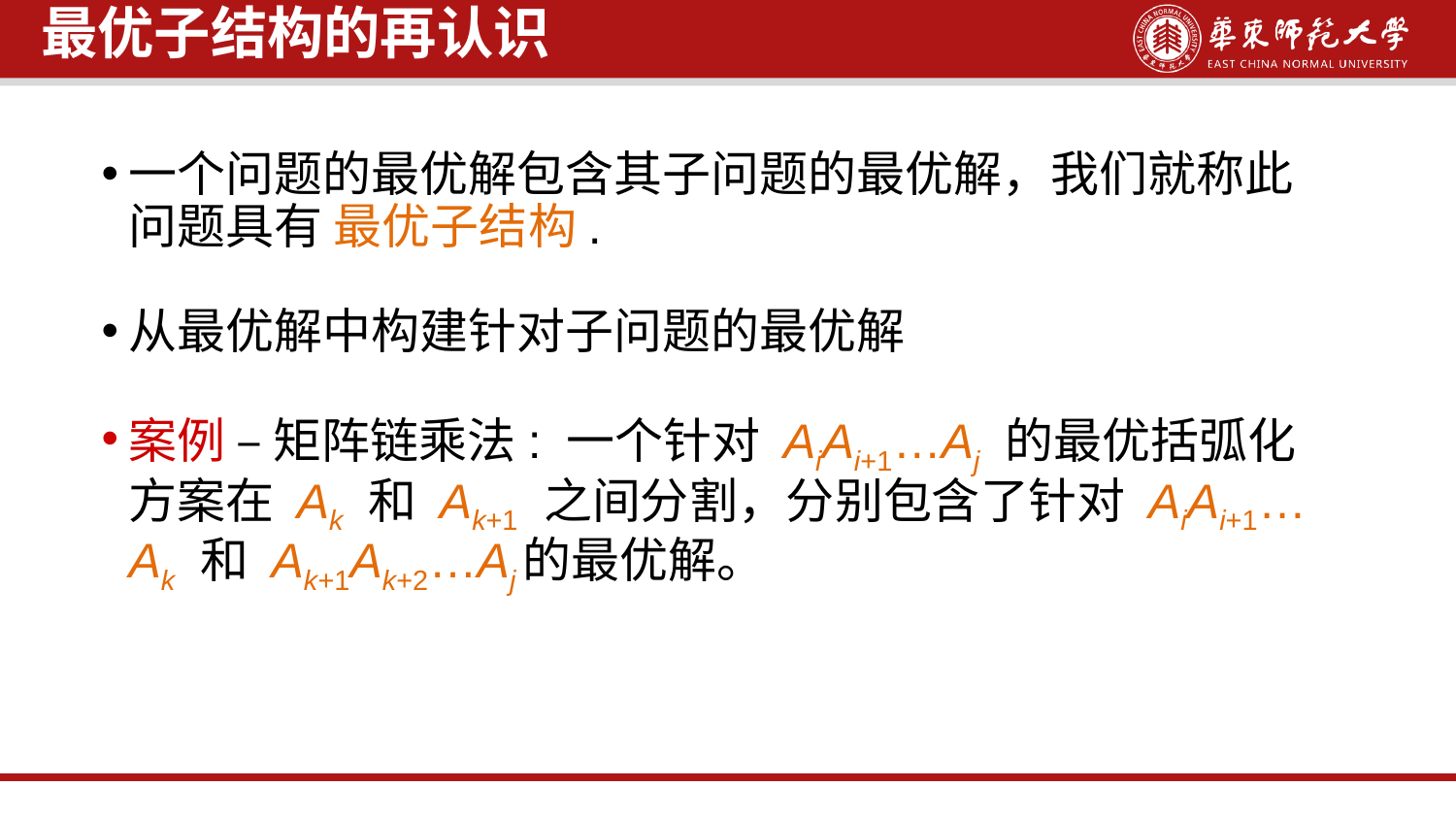

最优子结构的再认识
一个问题的最优解包含其子问题的最优解，我们就称此问题具有 最优子结构.

从最优解中构建针对子问题的最优解

案例 – 矩阵链乘法: 一个针对 AiAi+1…Aj 的最优括弧化方案在 Ak 和 Ak+1 之间分割，分别包含了针对 AiAi+1…Ak 和 Ak+1Ak+2…Aj的最优解。